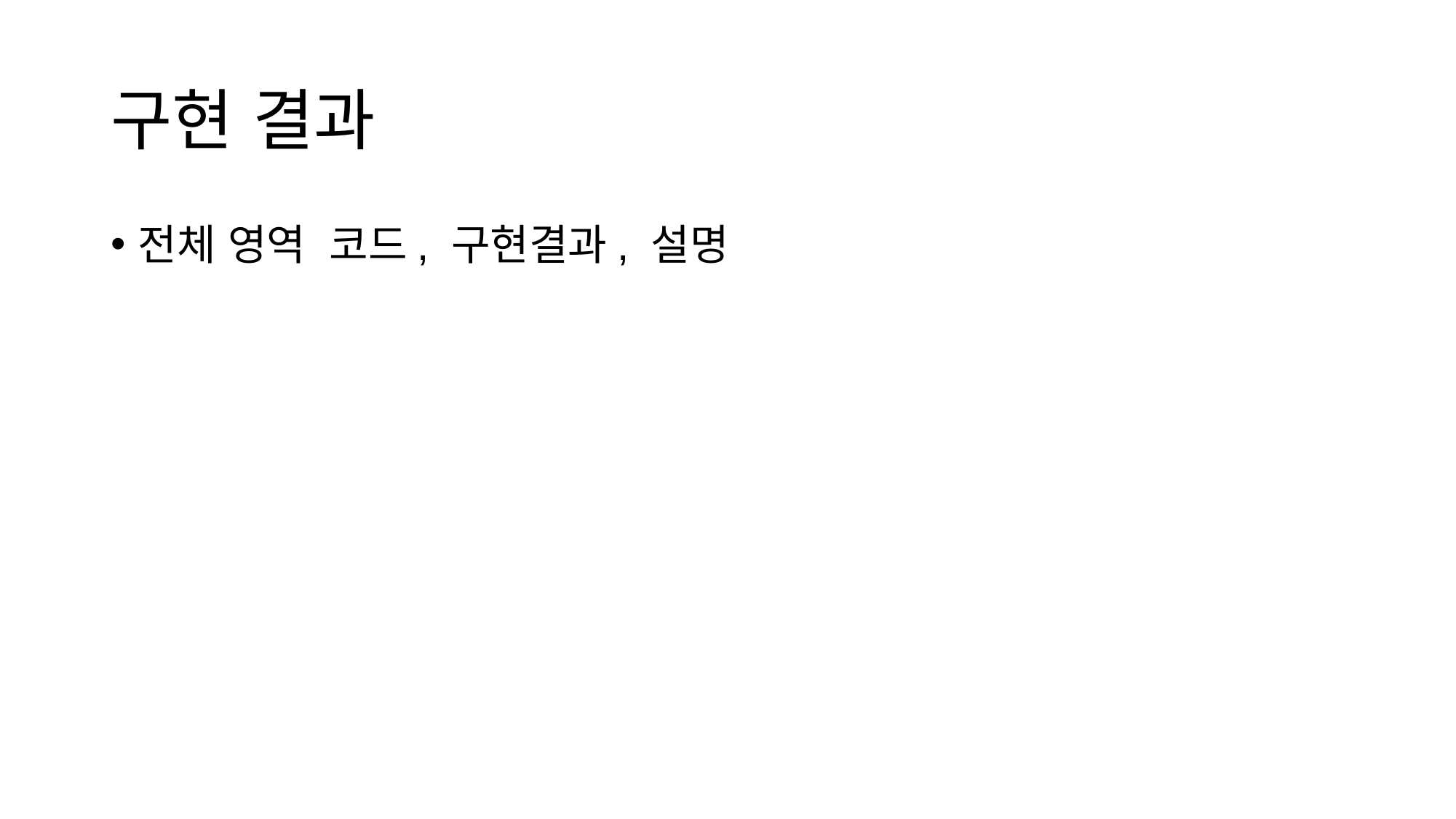

# 구현 결과
전체 영역  코드, 구현결과, 설명